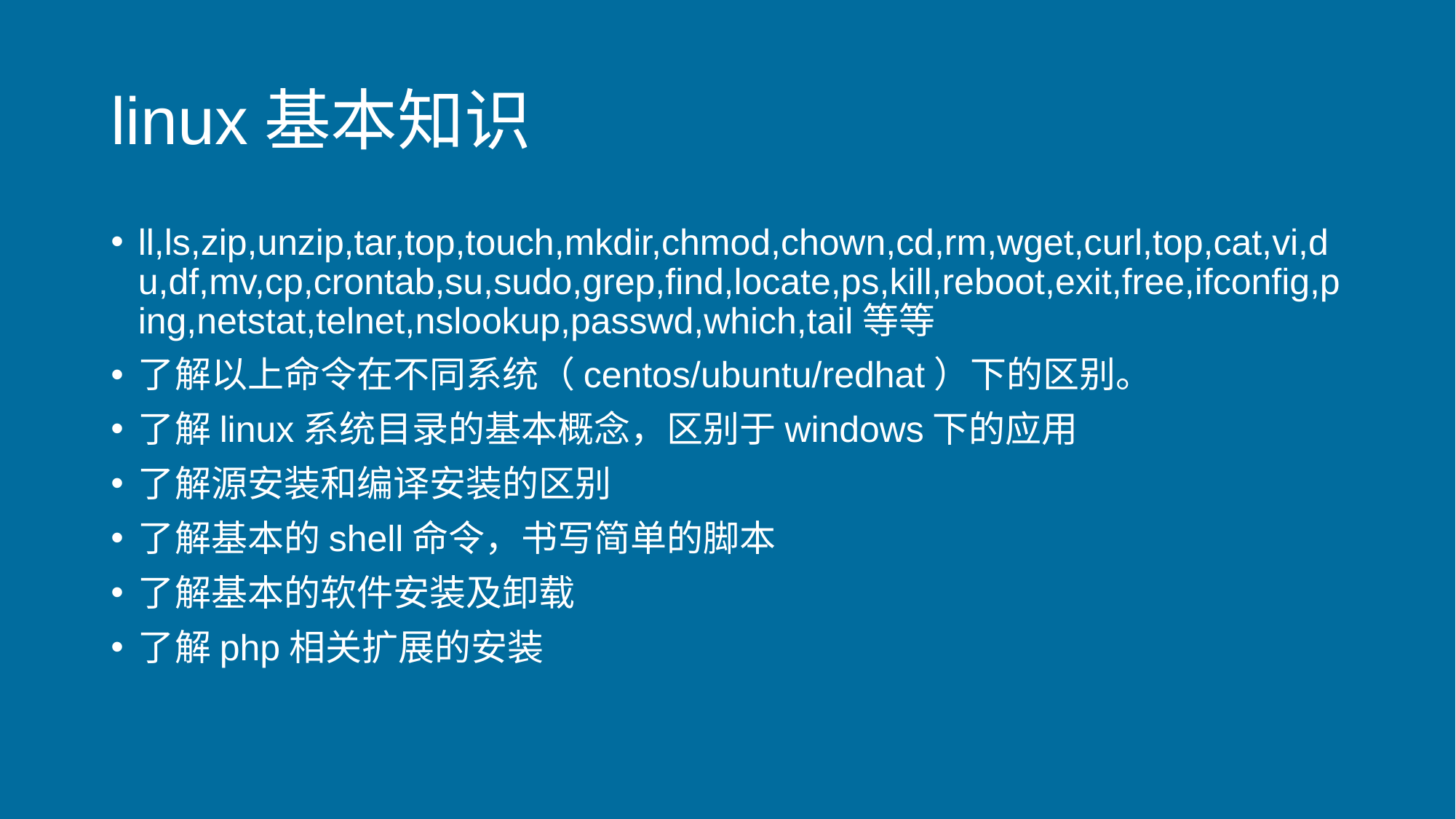

# linux基本知识
ll,ls,zip,unzip,tar,top,touch,mkdir,chmod,chown,cd,rm,wget,curl,top,cat,vi,du,df,mv,cp,crontab,su,sudo,grep,find,locate,ps,kill,reboot,exit,free,ifconfig,ping,netstat,telnet,nslookup,passwd,which,tail等等
了解以上命令在不同系统（centos/ubuntu/redhat）下的区别。
了解linux系统目录的基本概念，区别于windows下的应用
了解源安装和编译安装的区别
了解基本的shell命令，书写简单的脚本
了解基本的软件安装及卸载
了解php相关扩展的安装